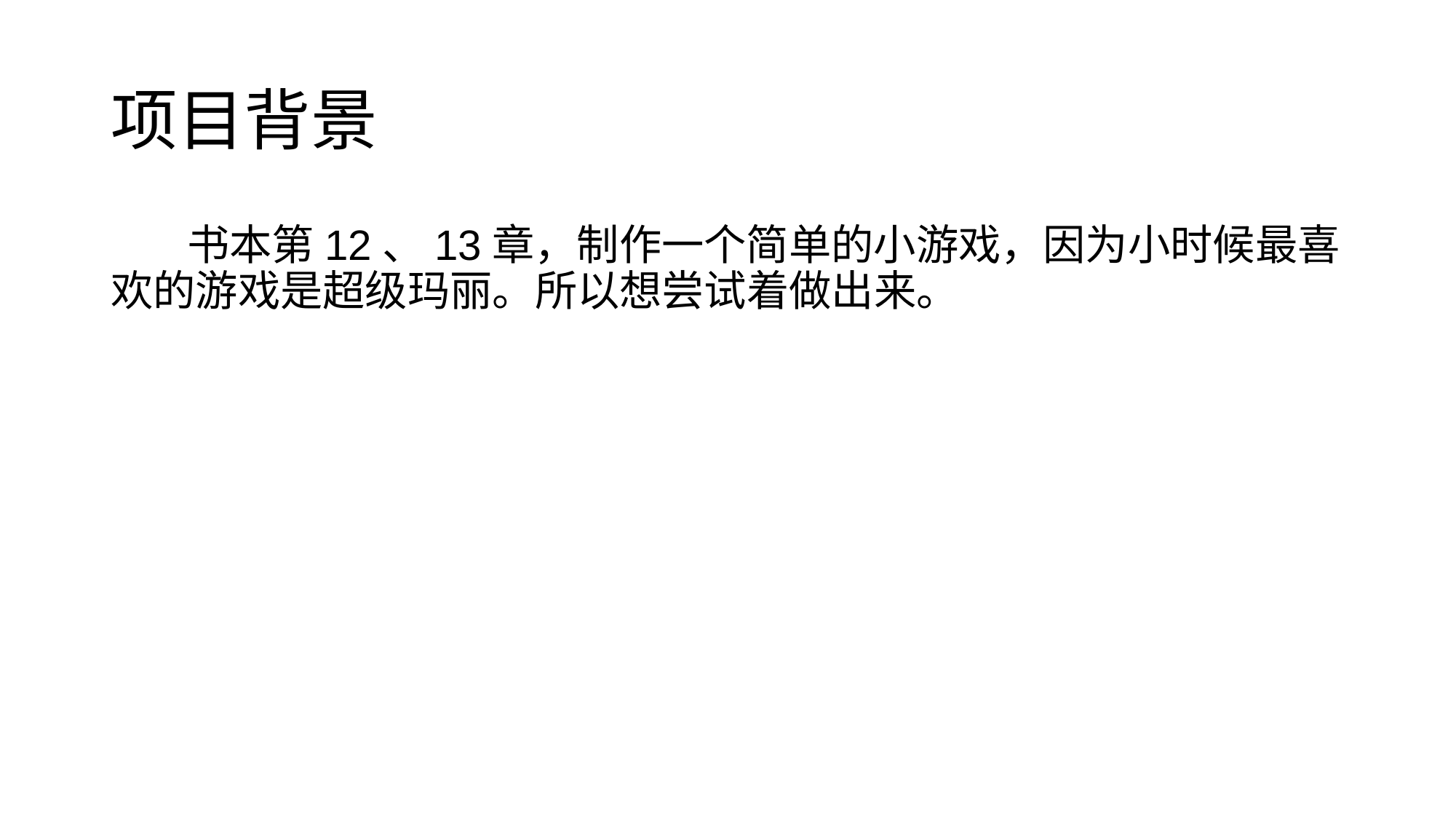

# 项目背景
       书本第12、13章，制作一个简单的小游戏，因为小时候最喜欢的游戏是超级玛丽。所以想尝试着做出来。